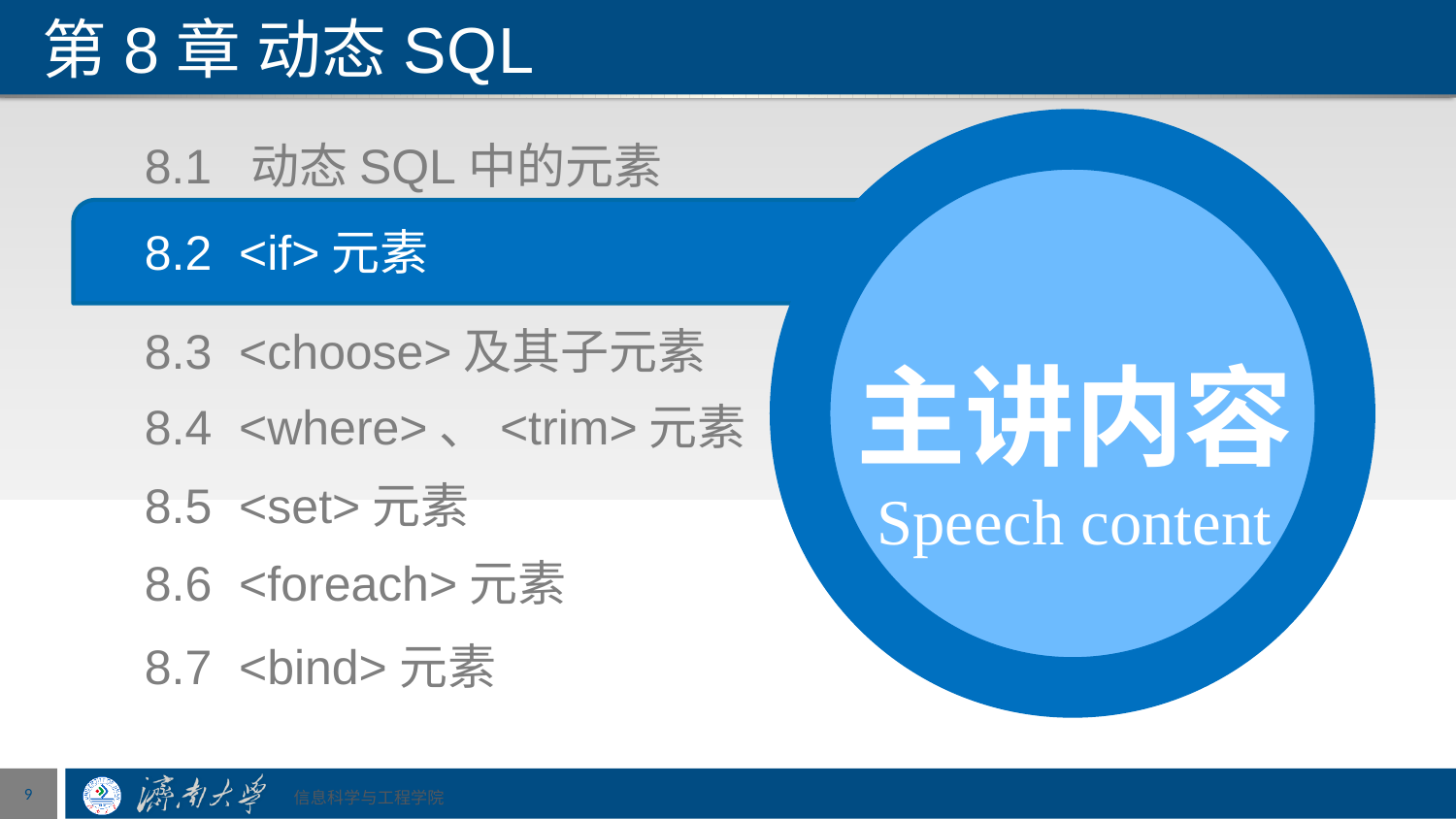

# 第8章 动态SQL
8.1  动态SQL中的元素

主讲内容
Speech content
8.2  <if>元素
8.3  <choose>及其子元素
8.4  <where>、<trim>元素
8.5  <set>元素
8.6  <foreach>元素
8.7  <bind>元素